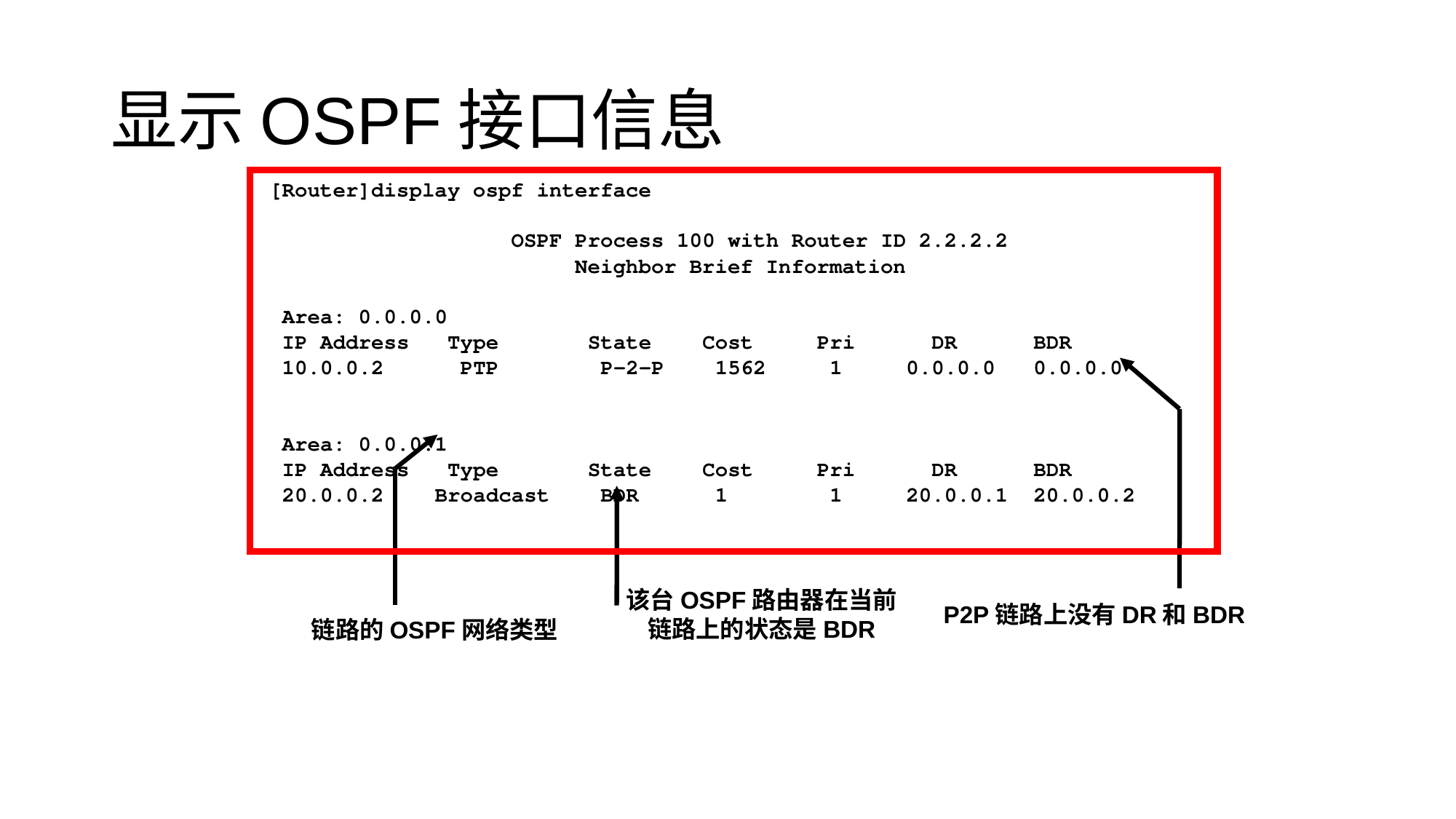

# 显示OSPF接口信息

[Router]display ospf interface

                   OSPF Process 100 with Router ID 2.2.2.2
                        Neighbor Brief Information

 Area: 0.0.0.0
 IP Address   Type       State    Cost     Pri      DR      BDR
 10.0.0.2      PTP        P-2-P    1562     1     0.0.0.0   0.0.0.0

 Area: 0.0.0.1
 IP Address   Type       State    Cost     Pri      DR      BDR
 20.0.0.2    Broadcast    BDR      1        1     20.0.0.1  20.0.0.2

该台OSPF路由器在当前
链路上的状态是BDR
P2P链路上没有DR和BDR
链路的OSPF网络类型